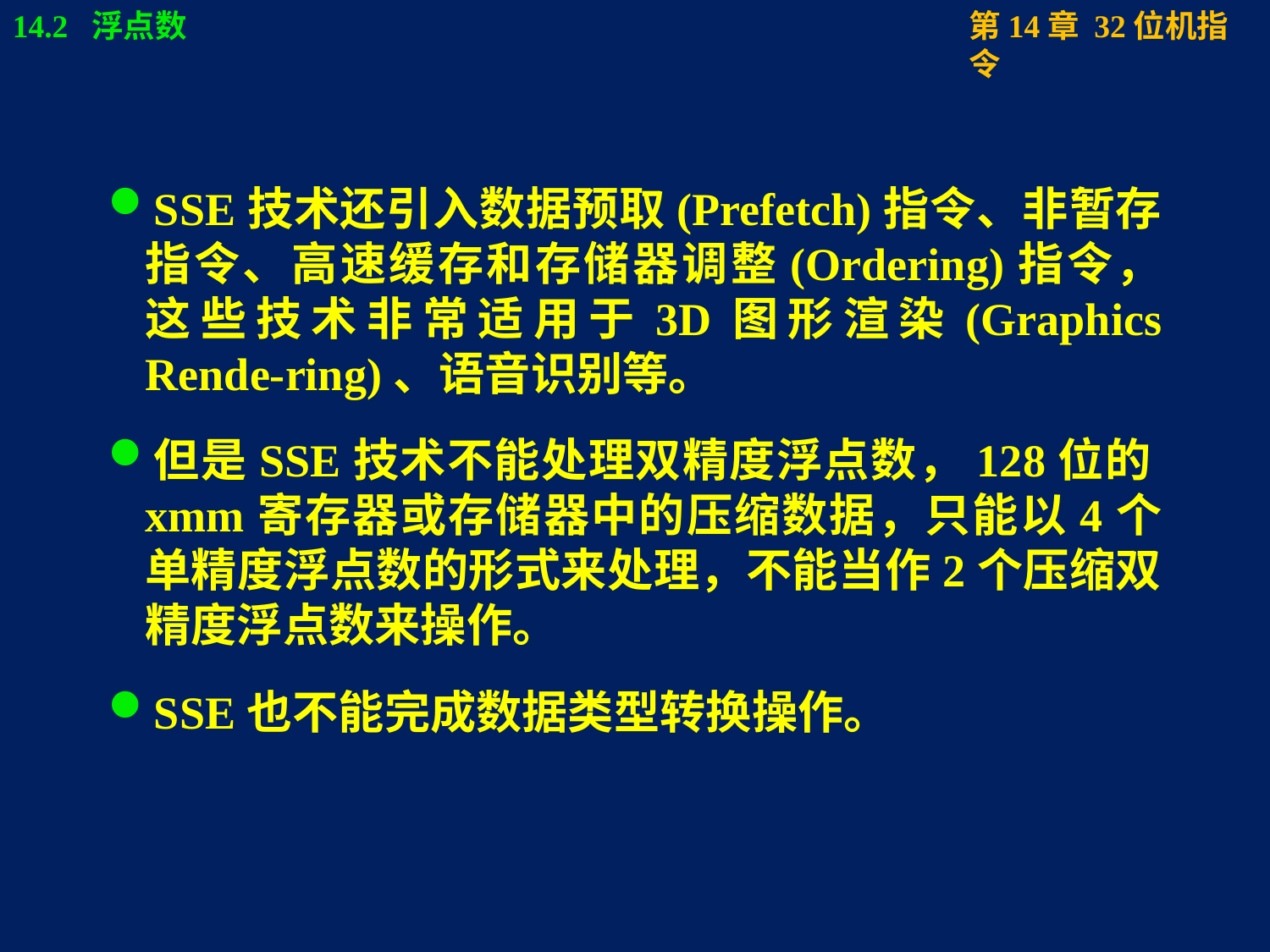

SSE技术还引入数据预取(Prefetch)指令、非暂存指令、高速缓存和存储器调整(Ordering)指令，这些技术非常适用于3D图形渲染(Graphics Rende-ring)、语音识别等。
但是SSE技术不能处理双精度浮点数，128位的xmm寄存器或存储器中的压缩数据，只能以4个单精度浮点数的形式来处理，不能当作2个压缩双精度浮点数来操作。
SSE也不能完成数据类型转换操作。